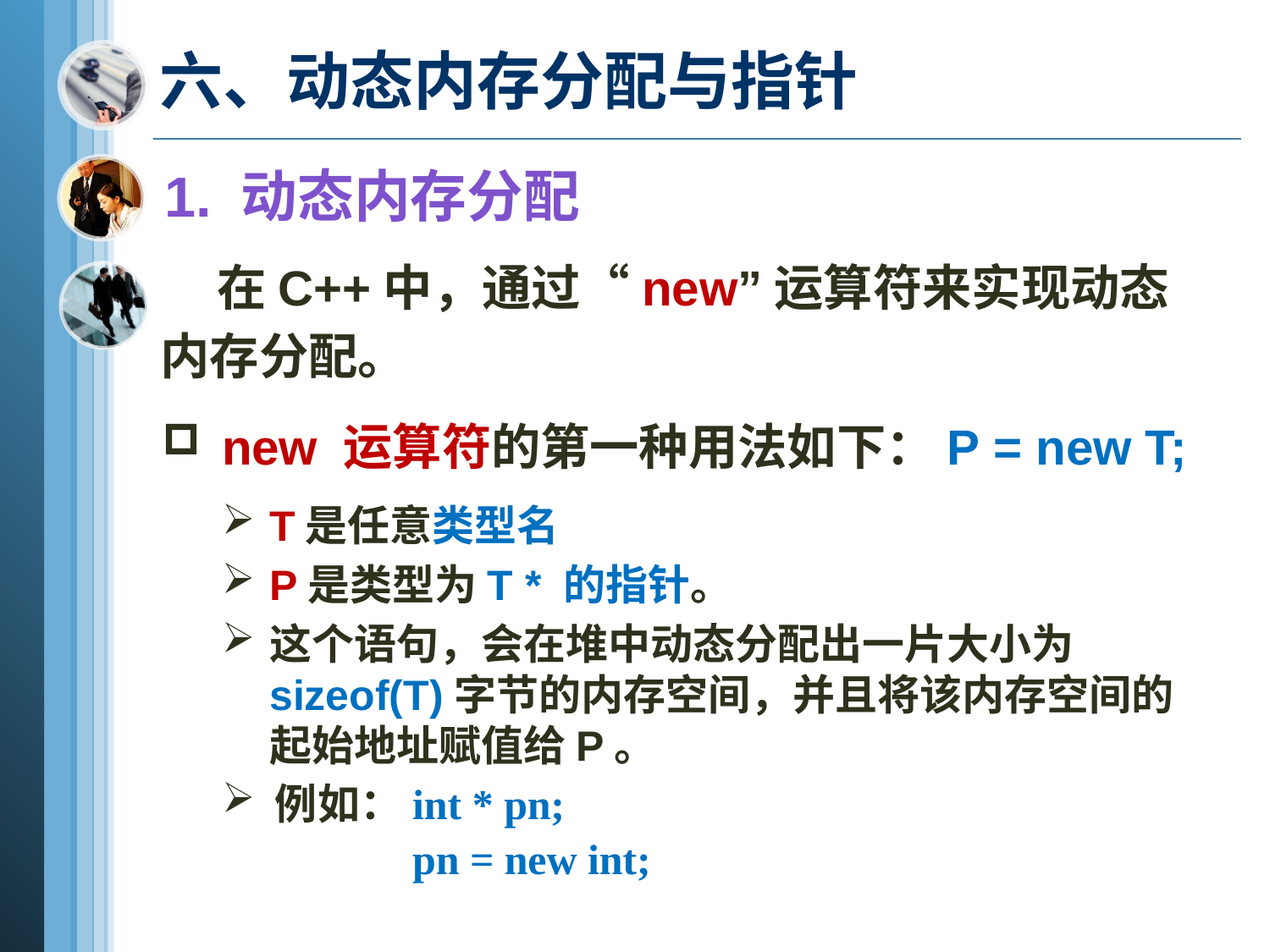

六、动态内存分配与指针
1. 动态内存分配
    在C++中，通过“new”运算符来实现动态
内存分配。

 new 运算符的第一种用法如下：P = new T;

T是任意类型名
P是类型为T * 的指针。
这个语句，会在堆中动态分配出一片大小为 sizeof(T)字节的内存空间，并且将该内存空间的起始地址赋值给P。
 例如：int * pn;
      pn = new int;